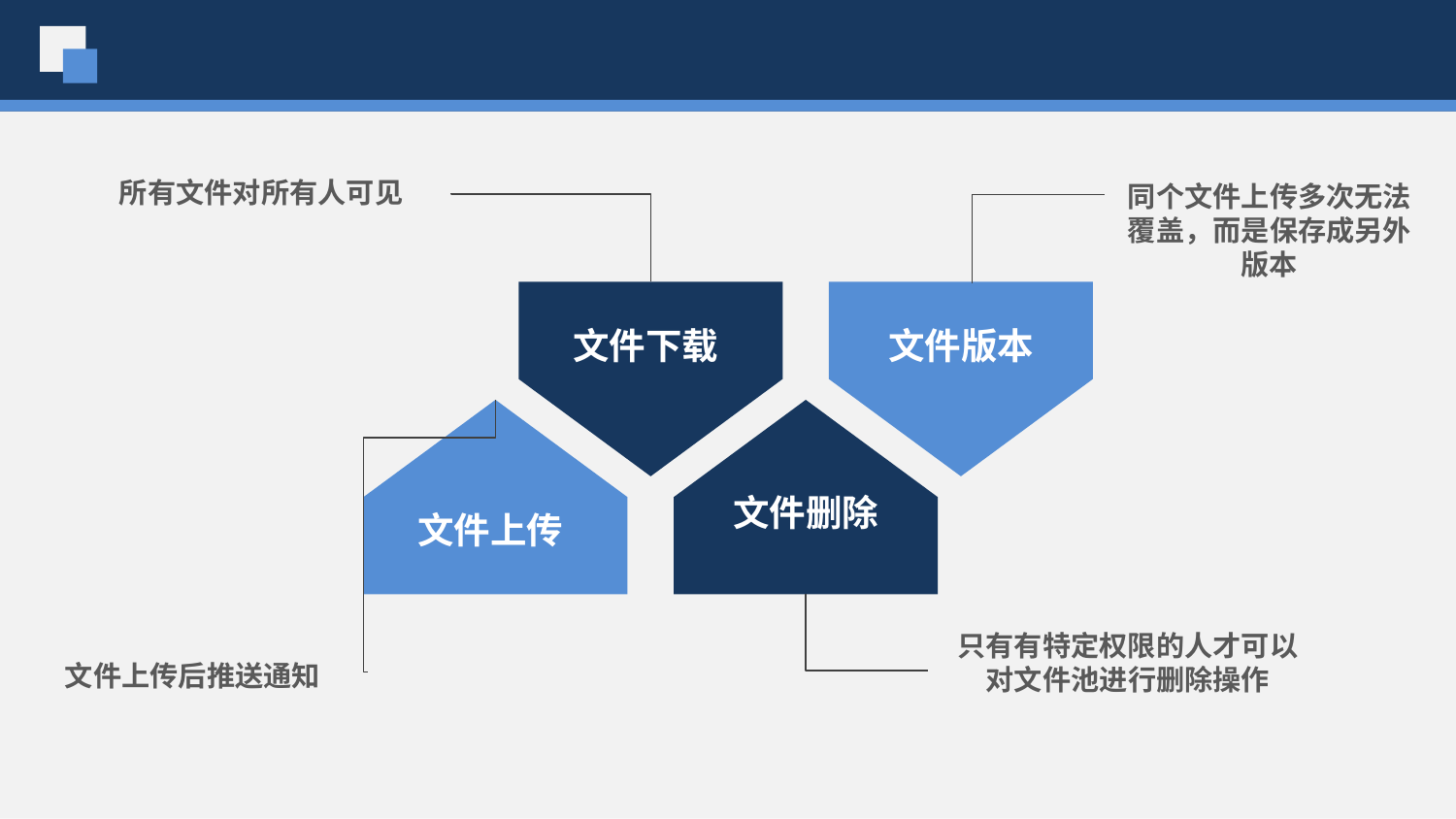

所有文件对所有人可见
同个文件上传多次无法覆盖，而是保存成另外版本

文件下载

文件版本

文件上传

文件删除
只有有特定权限的人才可以对文件池进行删除操作
文件上传后推送通知